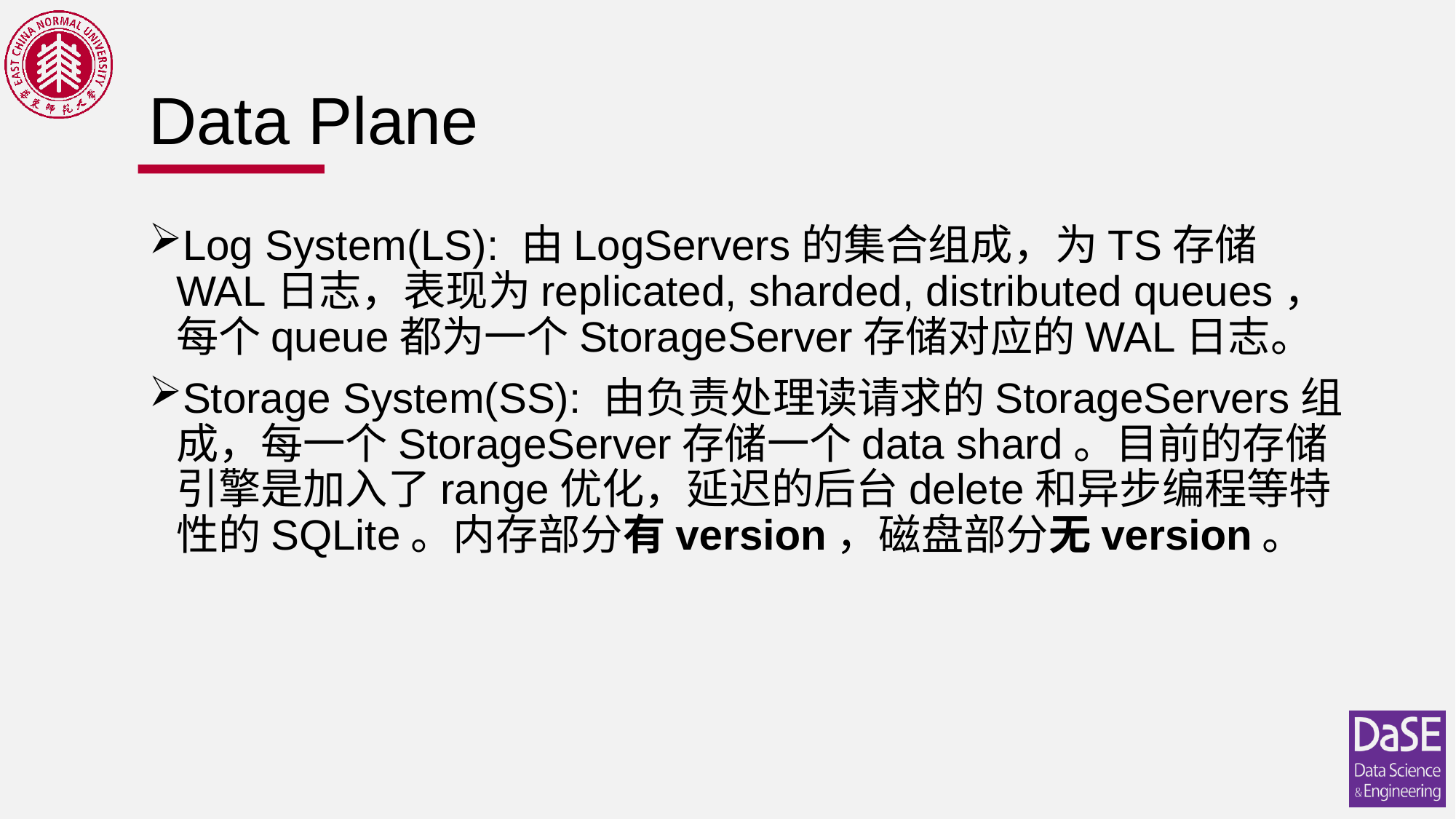

# Data Plane
Log System(LS): 由LogServers的集合组成，为TS存储WAL日志，表现为replicated, sharded, distributed queues，每个queue都为一个StorageServer存储对应的WAL日志。
Storage System(SS): 由负责处理读请求的StorageServers组成，每一个StorageServer存储一个data shard。目前的存储引擎是加入了range优化，延迟的后台delete和异步编程等特性的SQLite。内存部分有version，磁盘部分无version。